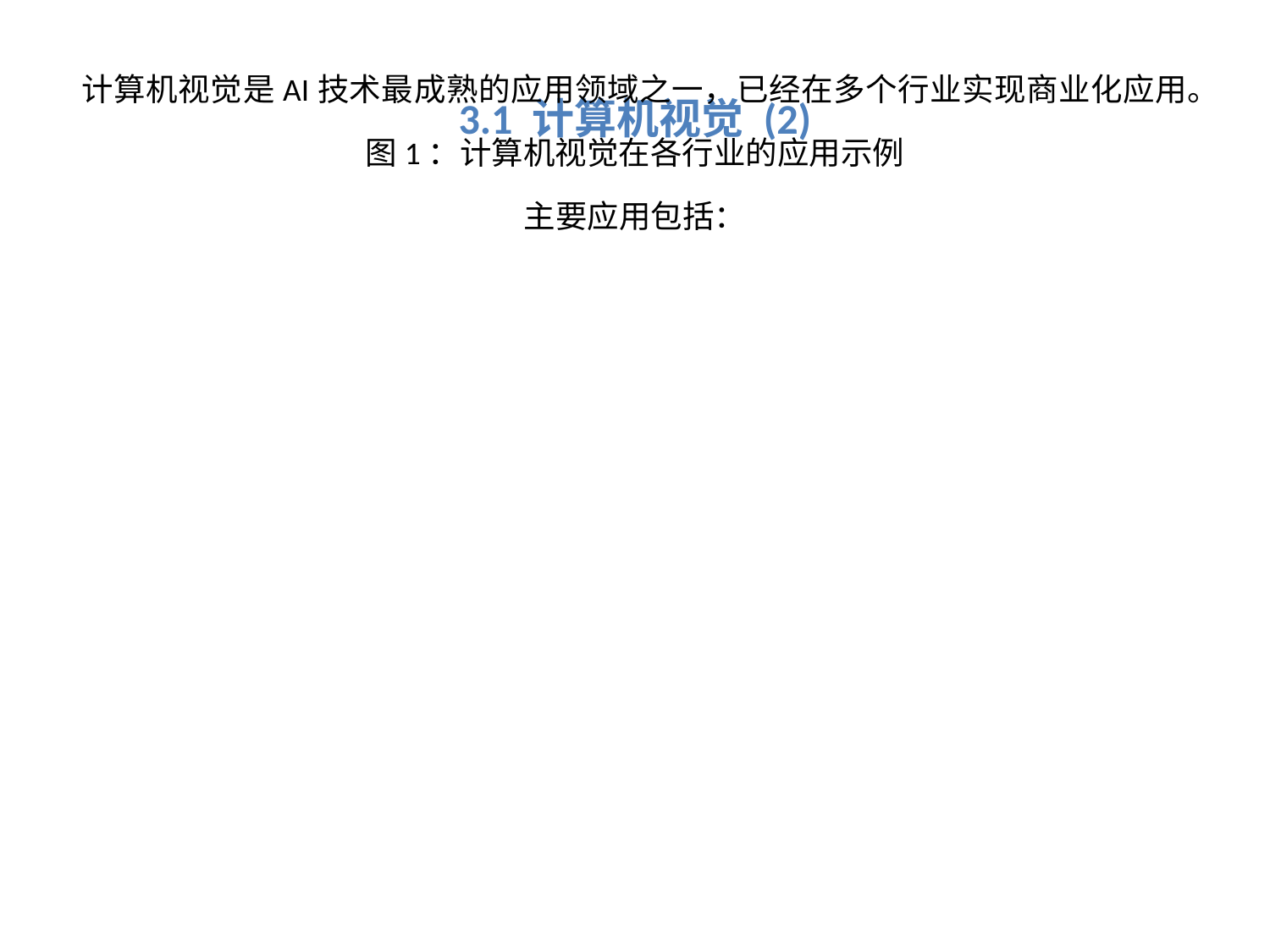

# 3.1 计算机视觉 (2)

计算机视觉是AI技术最成熟的应用领域之一，已经在多个行业实现商业化应用。
图1：计算机视觉在各行业的应用示例
主要应用包括：